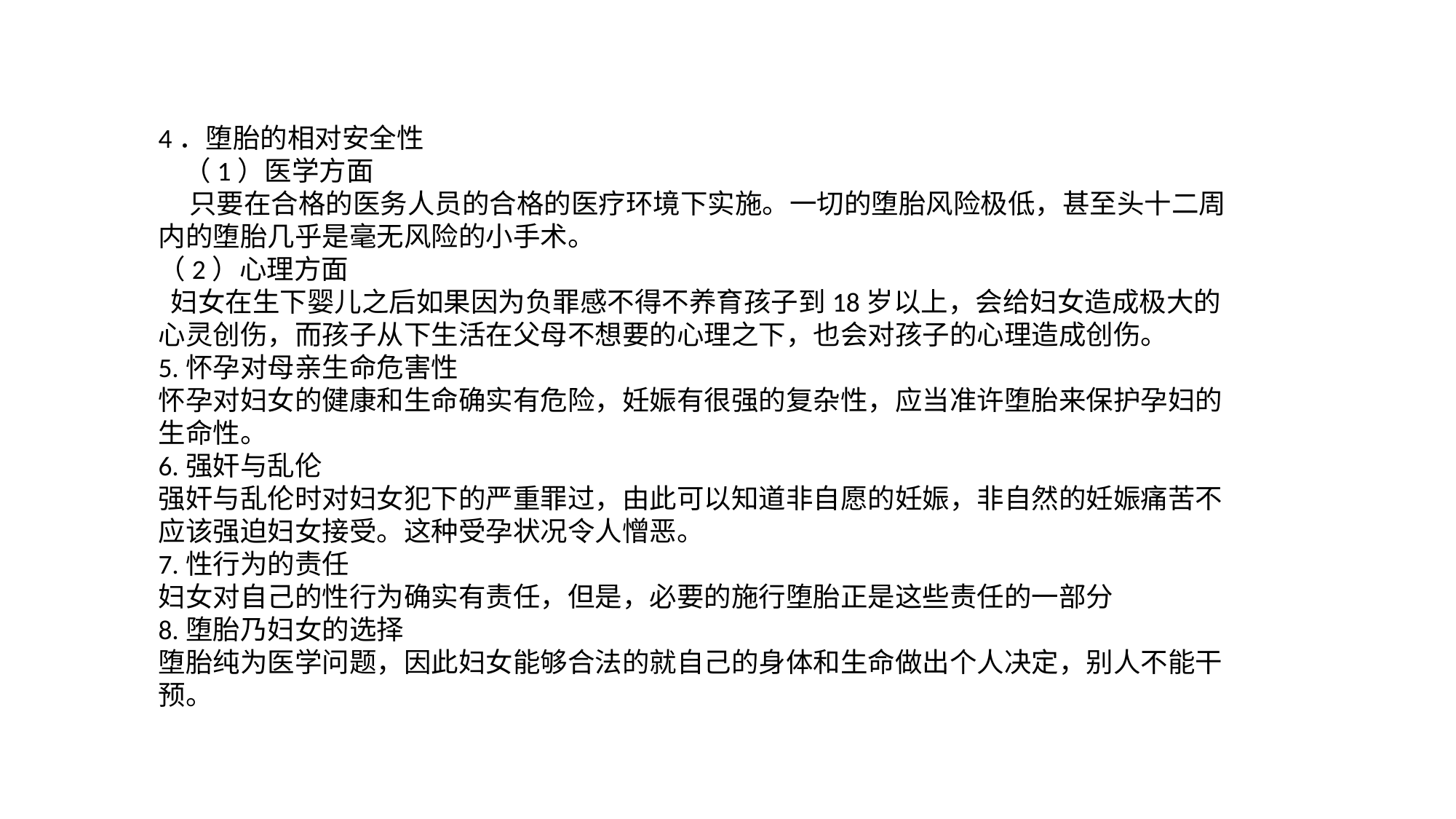

4．堕胎的相对安全性
   （1）医学方面
    只要在合格的医务人员的合格的医疗环境下实施。一切的堕胎风险极低，甚至头十二周内的堕胎几乎是毫无风险的小手术。
（2）心理方面
 妇女在生下婴儿之后如果因为负罪感不得不养育孩子到18岁以上，会给妇女造成极大的心灵创伤，而孩子从下生活在父母不想要的心理之下，也会对孩子的心理造成创伤。
5.怀孕对母亲生命危害性
怀孕对妇女的健康和生命确实有危险，妊娠有很强的复杂性，应当准许堕胎来保护孕妇的生命性。
6.强奸与乱伦
强奸与乱伦时对妇女犯下的严重罪过，由此可以知道非自愿的妊娠，非自然的妊娠痛苦不应该强迫妇女接受。这种受孕状况令人憎恶。
7.性行为的责任
妇女对自己的性行为确实有责任，但是，必要的施行堕胎正是这些责任的一部分
8.堕胎乃妇女的选择
堕胎纯为医学问题，因此妇女能够合法的就自己的身体和生命做出个人决定，别人不能干预。